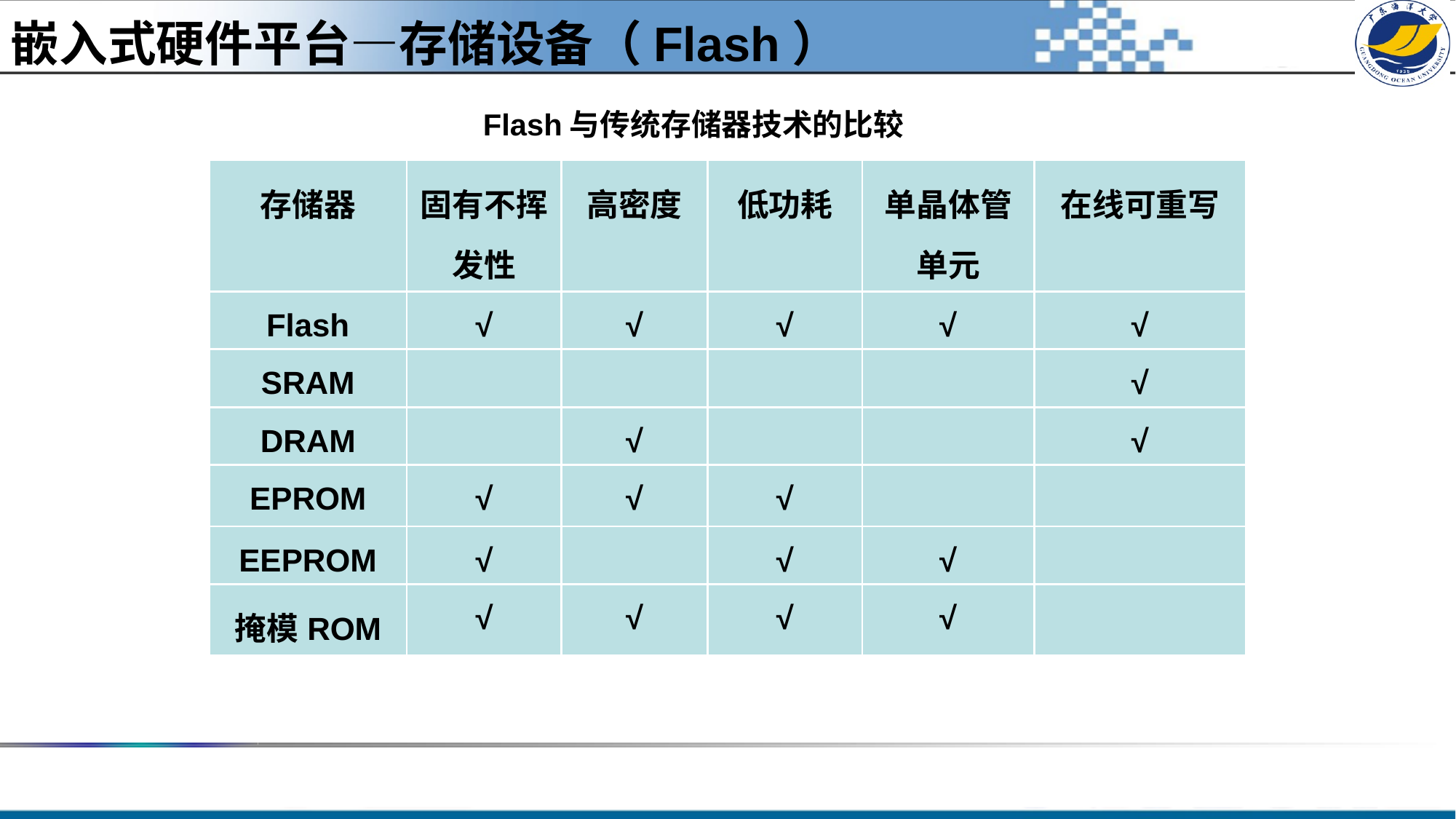

嵌入式硬件平台—存储设备（Flash）
Flash与传统存储器技术的比较
| 存储器 | 固有不挥发性 | 高密度 | 低功耗 | 单晶体管单元 | 在线可重写 |
| --- | --- | --- | --- | --- | --- |
| Flash | √ | √ | √ | √ | √ |
| SRAM |  |  |  |  | √ |
| DRAM |  | √ |  |  | √ |
| EPROM | √ | √ | √ |  |  |
| EEPROM | √ |  | √ | √ |  |
| 掩模ROM | √ | √ | √ | √ |  |
62